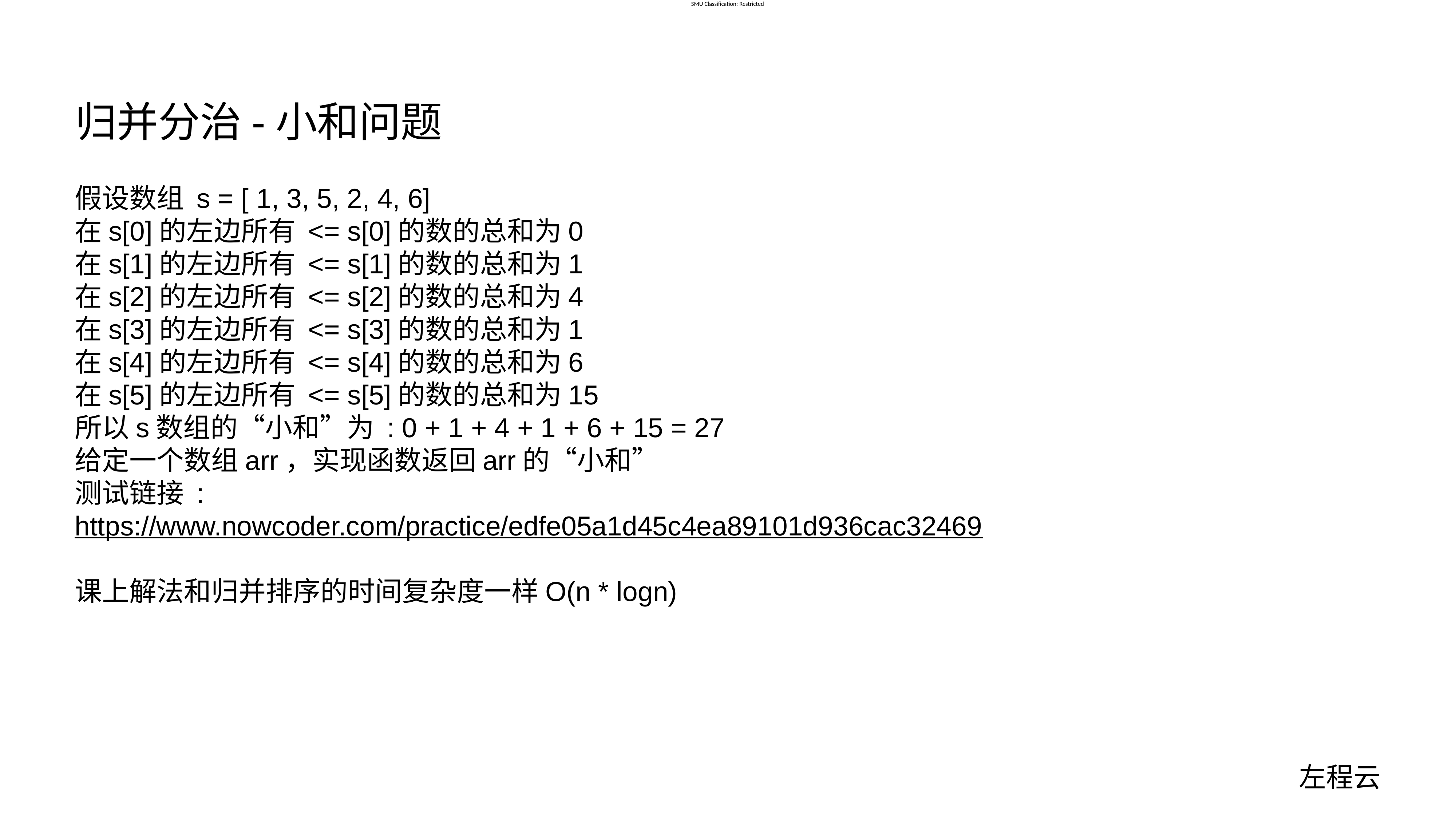

# 归并分治-小和问题
假设数组 s = [ 1, 3, 5, 2, 4, 6]
在s[0]的左边所有 <= s[0]的数的总和为0
在s[1]的左边所有 <= s[1]的数的总和为1
在s[2]的左边所有 <= s[2]的数的总和为4
在s[3]的左边所有 <= s[3]的数的总和为1
在s[4]的左边所有 <= s[4]的数的总和为6
在s[5]的左边所有 <= s[5]的数的总和为15
所以s数组的“小和”为 : 0 + 1 + 4 + 1 + 6 + 15 = 27
给定一个数组arr，实现函数返回arr的“小和”
测试链接 :
https://www.nowcoder.com/practice/edfe05a1d45c4ea89101d936cac32469

课上解法和归并排序的时间复杂度一样O(n * logn)
左程云